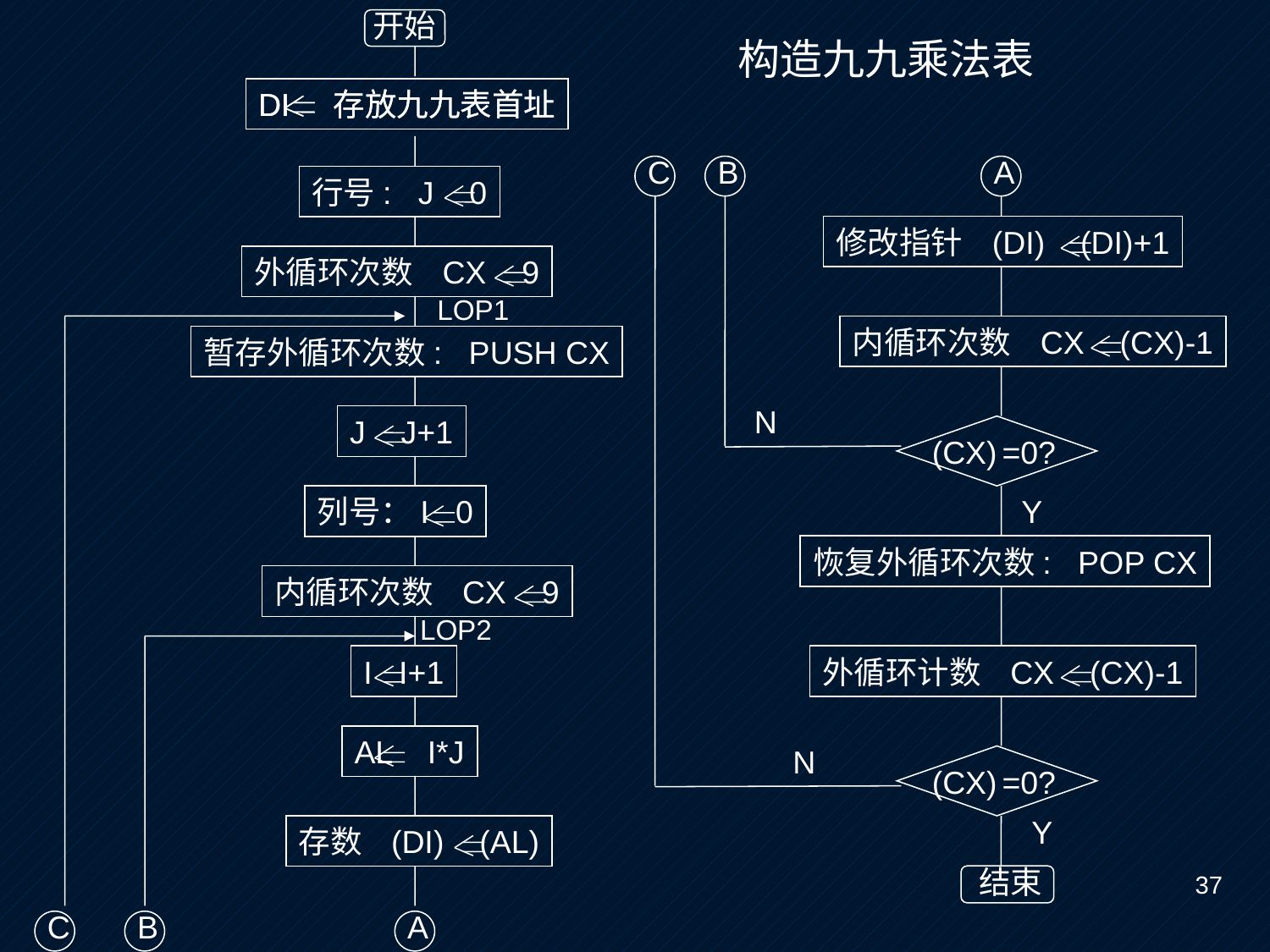

开始

构造九九乘法表

DI    存放九九表首址
DI    存放九九表首址

C
B
A

修改指针   (DI)    (DI)+1

内循环次数   CX    (CX)-1

N

(CX) =0?

Y

恢复外循环次数:   POP CX

外循环计数   CX    (CX)-1

N

(CX) =0?

Y

 结束

行号:   J    0

外循环次数   CX    9

LOP1

暂存外循环次数:   PUSH CX

J    J+1

列号：I   0

内循环次数   CX    9

LOP2

I   I+1

AL    I*J

存数   (DI)    (AL)

37

C
B
A